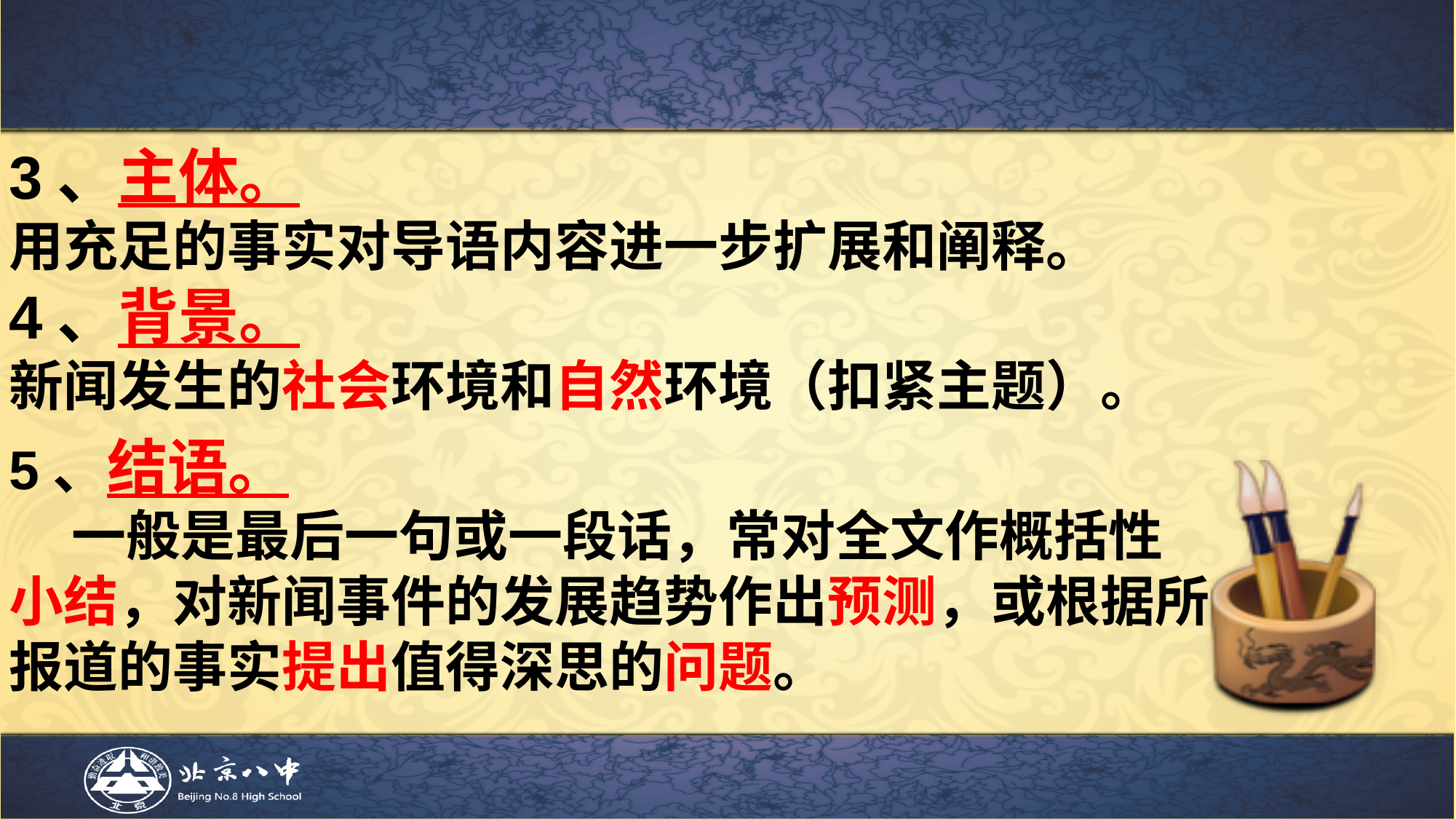

3、主体。
用充足的事实对导语内容进一步扩展和阐释。
4、背景。
新闻发生的社会环境和自然环境（扣紧主题）。
5、结语。
    一般是最后一句或一段话，常对全文作概括性小结，对新闻事件的发展趋势作出预测，或根据所报道的事实提出值得深思的问题。